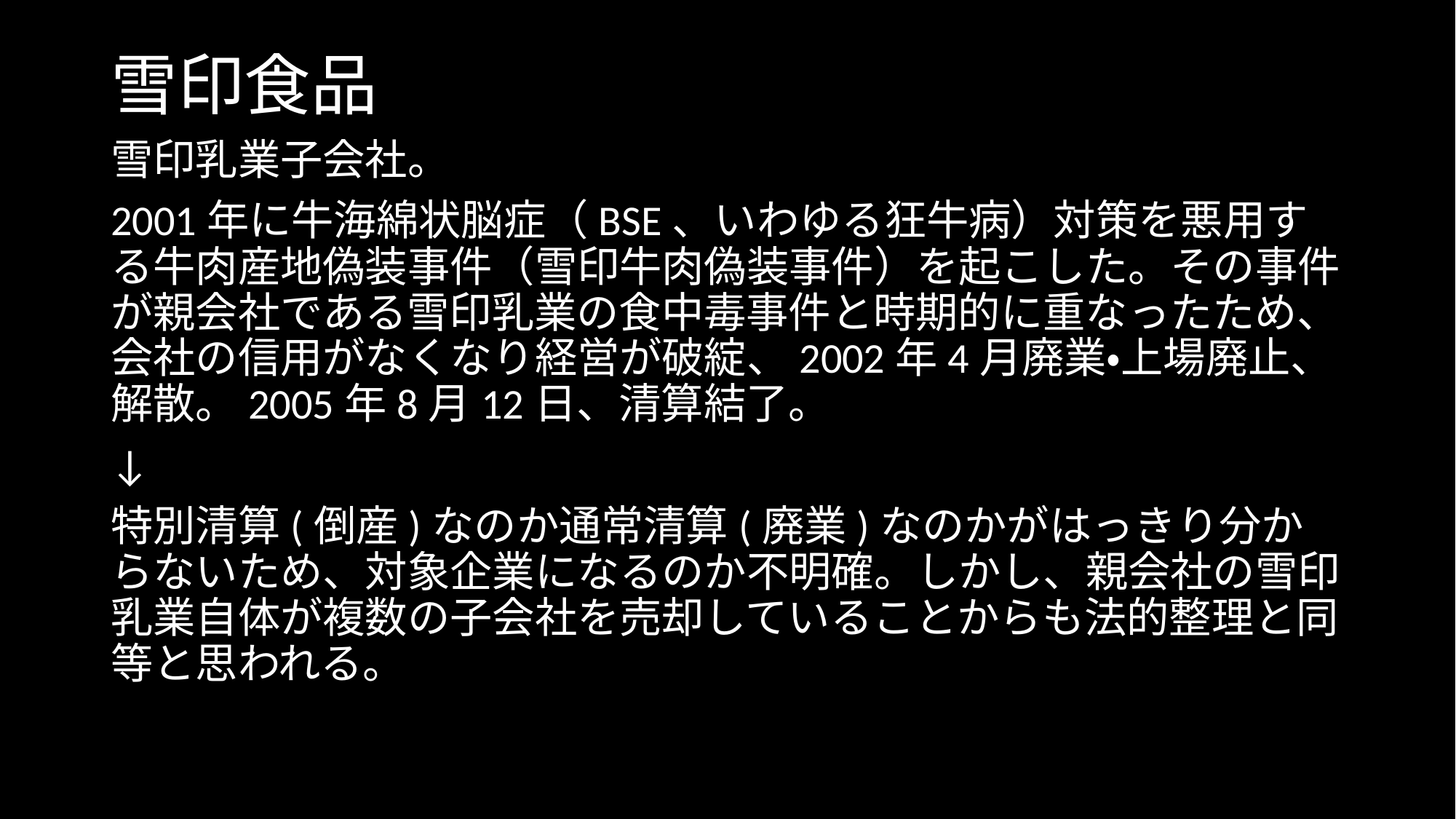

# 雪印食品
雪印乳業子会社。
2001年に牛海綿状脳症（BSE、いわゆる狂牛病）対策を悪用する牛肉産地偽装事件（雪印牛肉偽装事件）を起こした。その事件が親会社である雪印乳業の食中毒事件と時期的に重なったため、会社の信用がなくなり経営が破綻、2002年4月廃業・上場廃止、解散。2005年8月12日、清算結了。
↓
特別清算(倒産)なのか通常清算(廃業)なのかがはっきり分からないため、対象企業になるのか不明確。しかし、親会社の雪印乳業自体が複数の子会社を売却していることからも法的整理と同等と思われる。